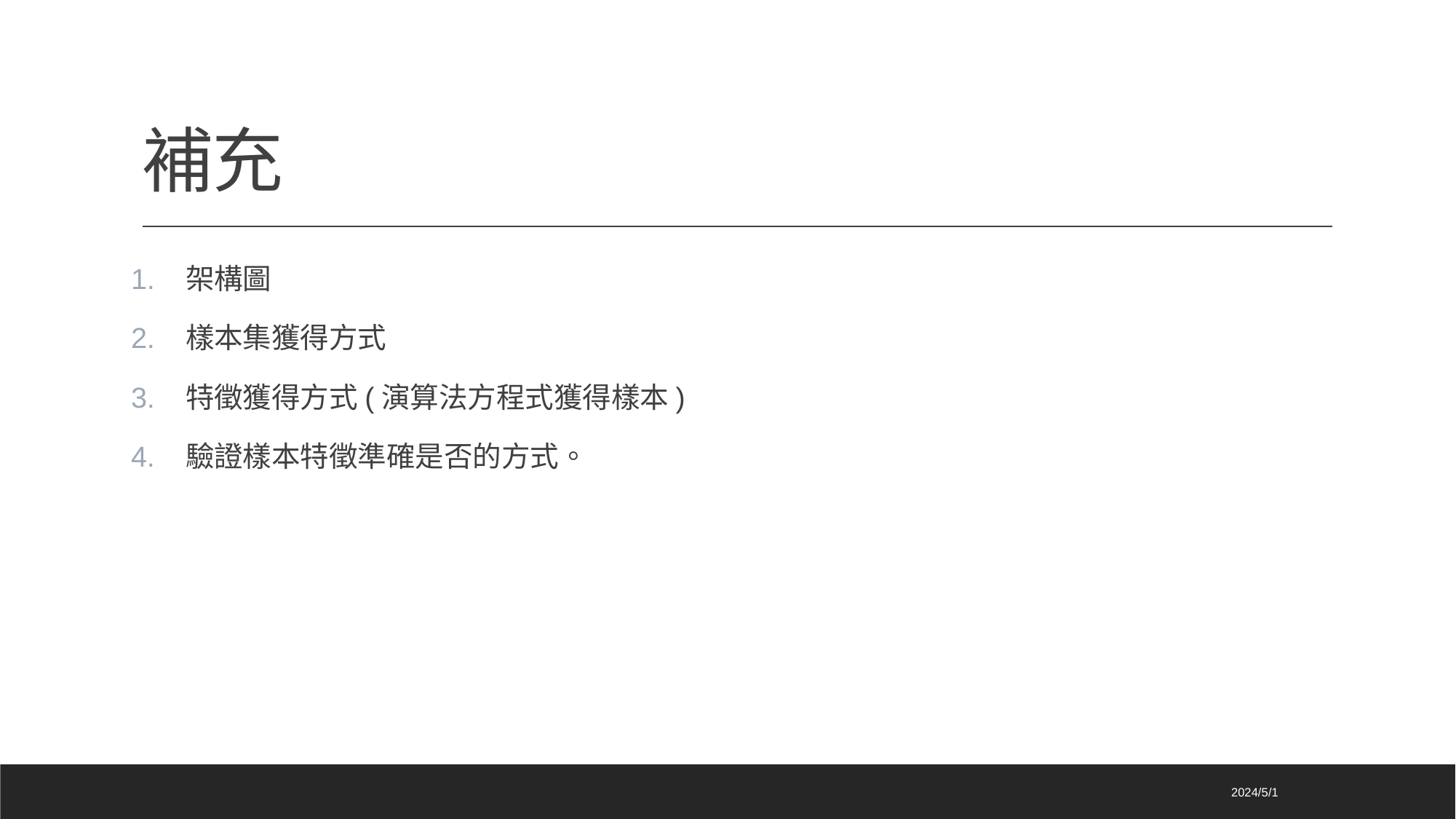

# 補充
架構圖
樣本集獲得方式
特徵獲得方式(演算法方程式獲得樣本)
驗證樣本特徵準確是否的方式。

2024/5/1